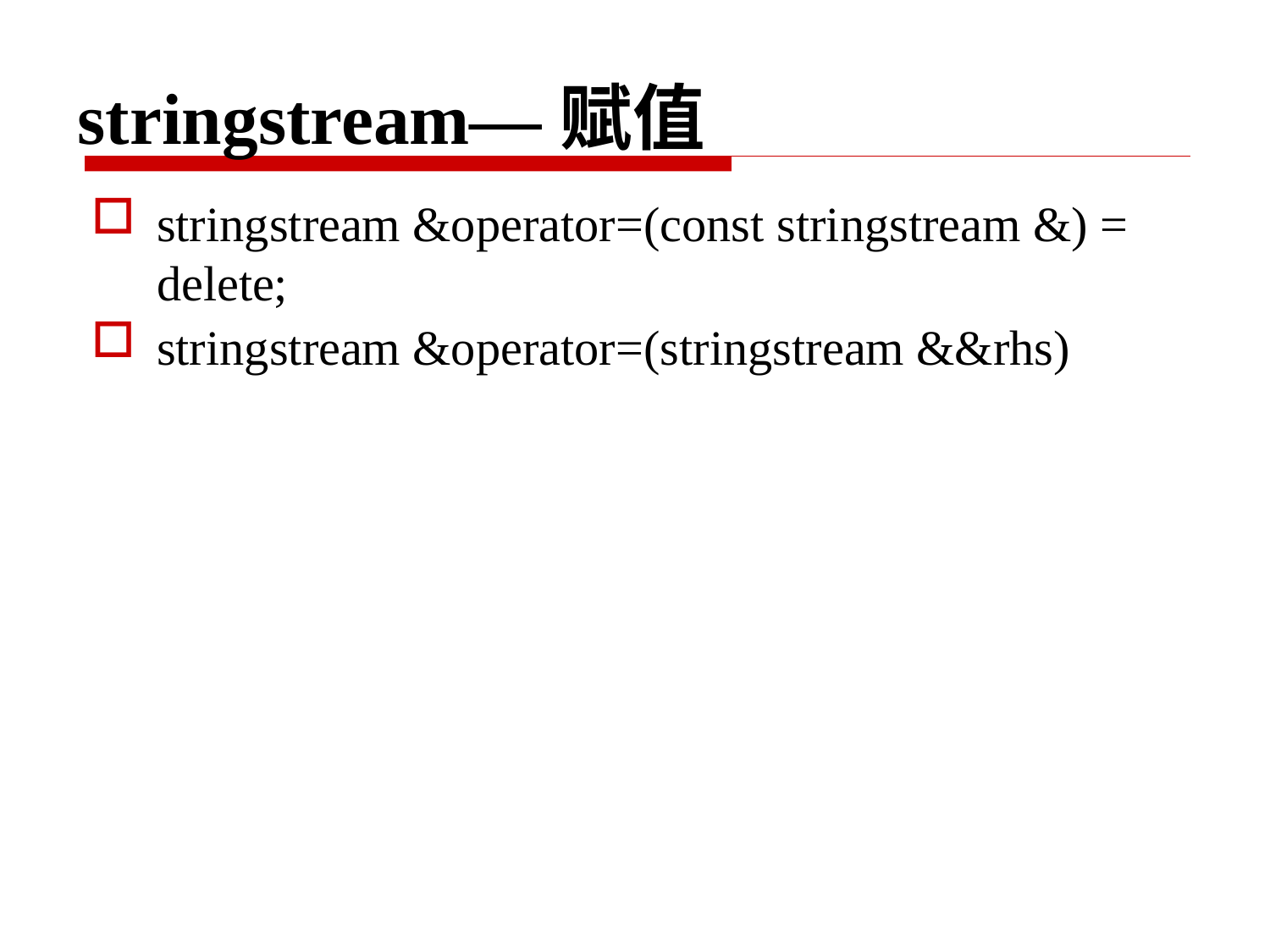

# stringstream—赋值
stringstream &operator=(const stringstream &) = delete;
stringstream &operator=(stringstream &&rhs)